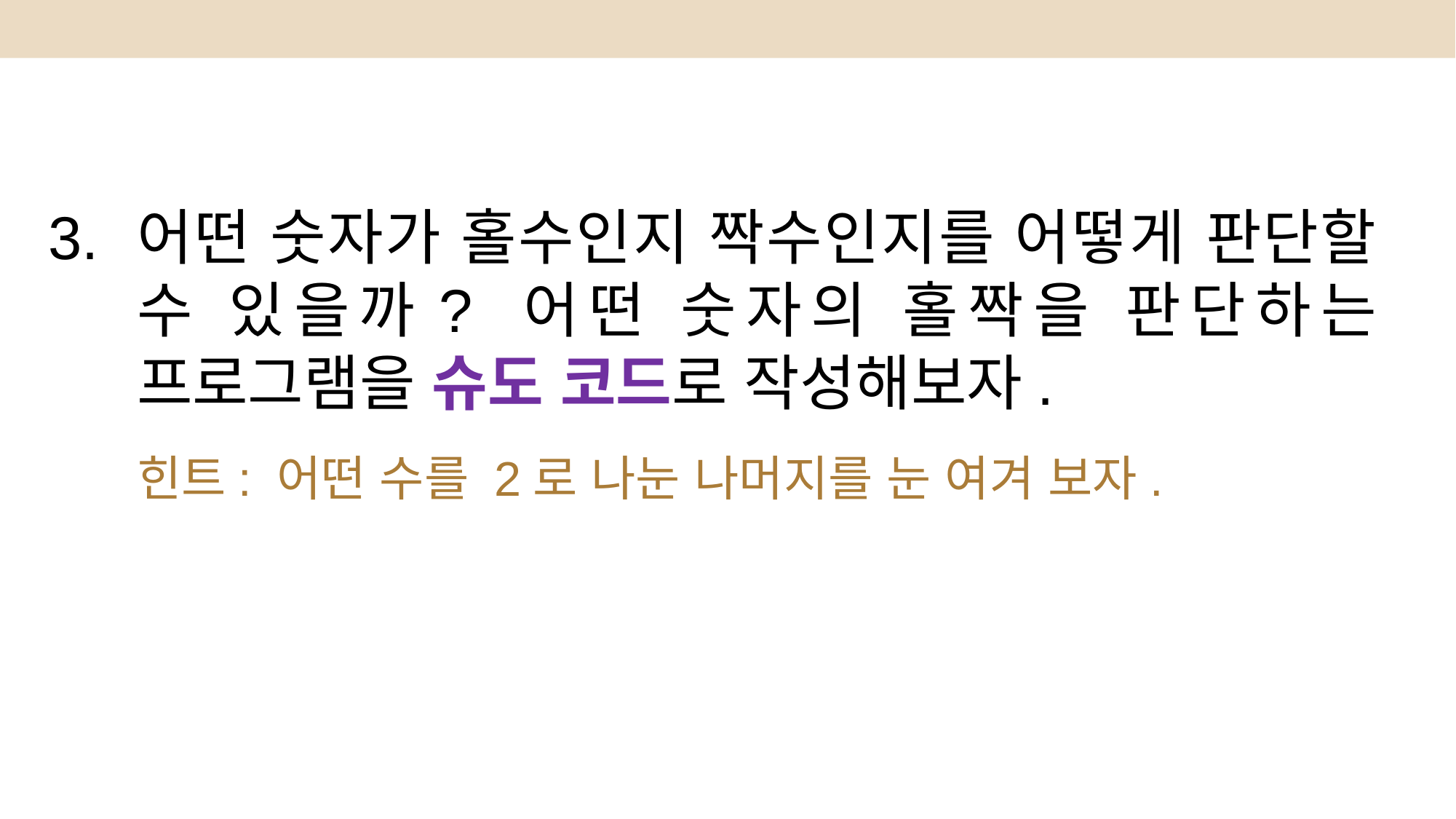

3.
어떤 숫자가 홀수인지 짝수인지를 어떻게 판단할 수 있을까? 어떤 숫자의 홀짝을 판단하는 프로그램을 슈도 코드로 작성해보자.
힌트: 어떤 수를 2로 나눈 나머지를 눈 여겨 보자.